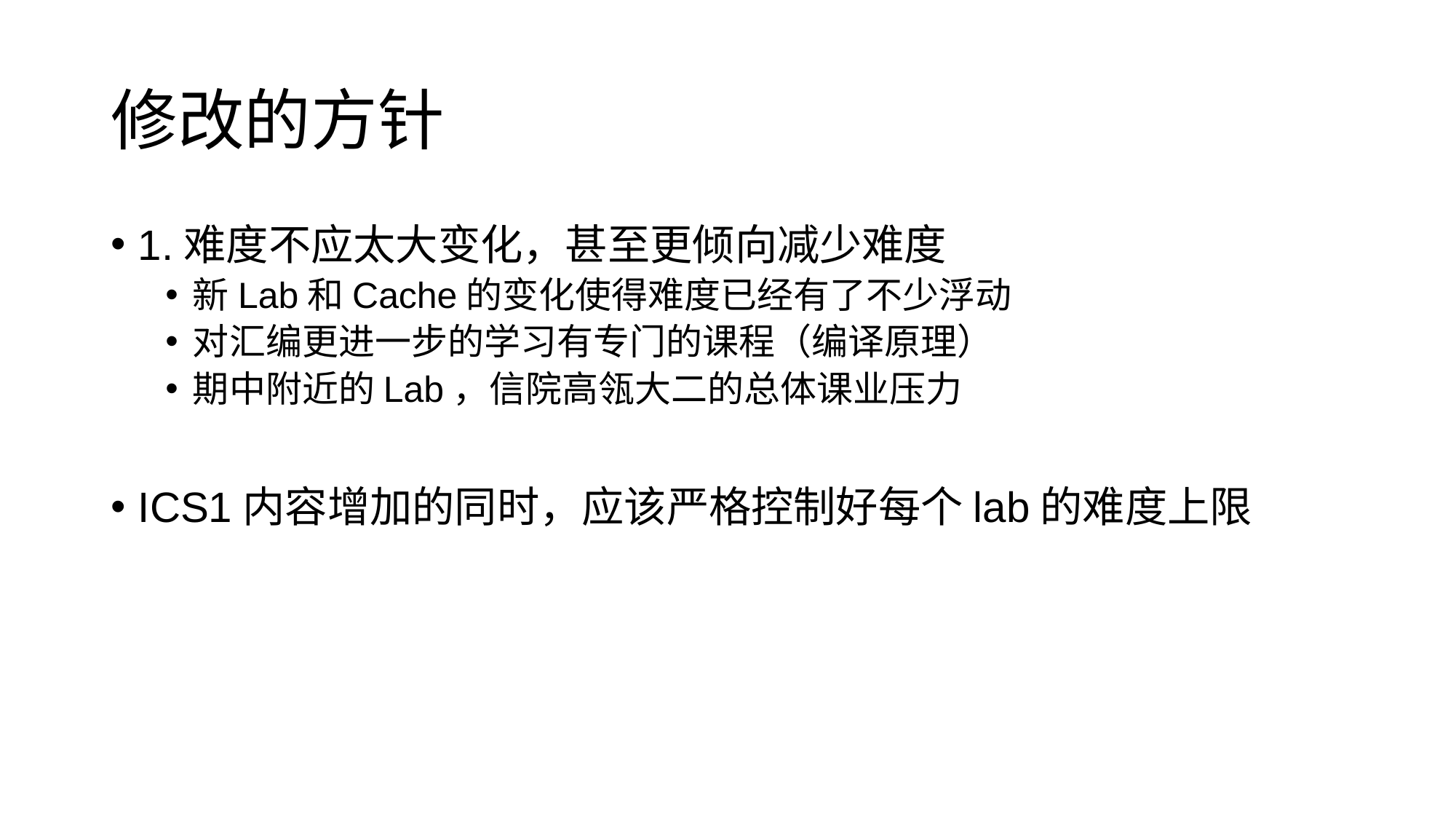

# 修改的方针
1.难度不应太大变化，甚至更倾向减少难度
新Lab和Cache的变化使得难度已经有了不少浮动
对汇编更进一步的学习有专门的课程（编译原理）
期中附近的Lab，信院高瓴大二的总体课业压力

ICS1内容增加的同时，应该严格控制好每个lab的难度上限